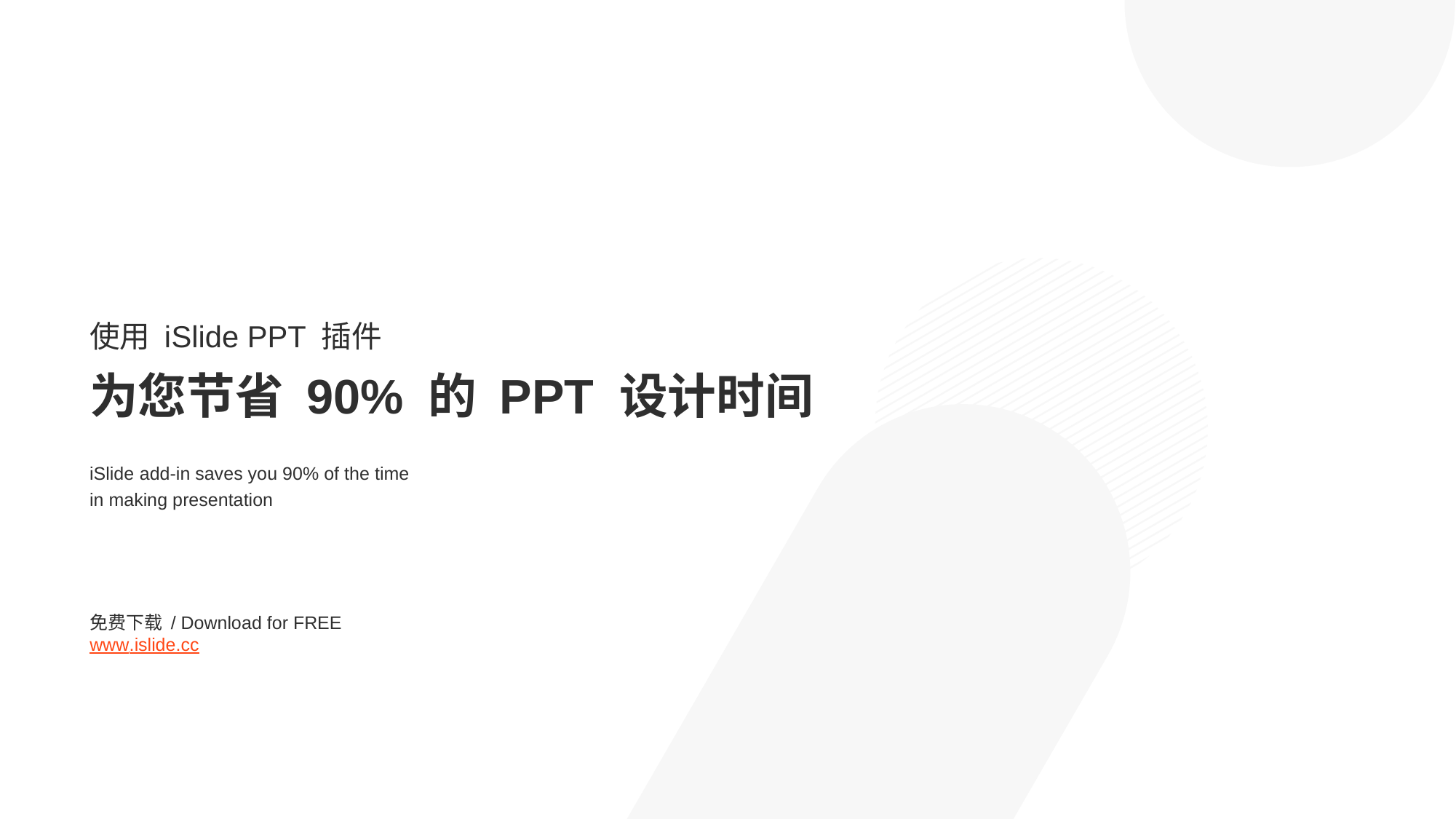

使用 i Slide PPT 插件
为您节省 90% 的 PPT 设计时间
iSlide  add-in saves you 90% of the time
in making presentation
免费下载 / Download for FREE
www .islide.cc